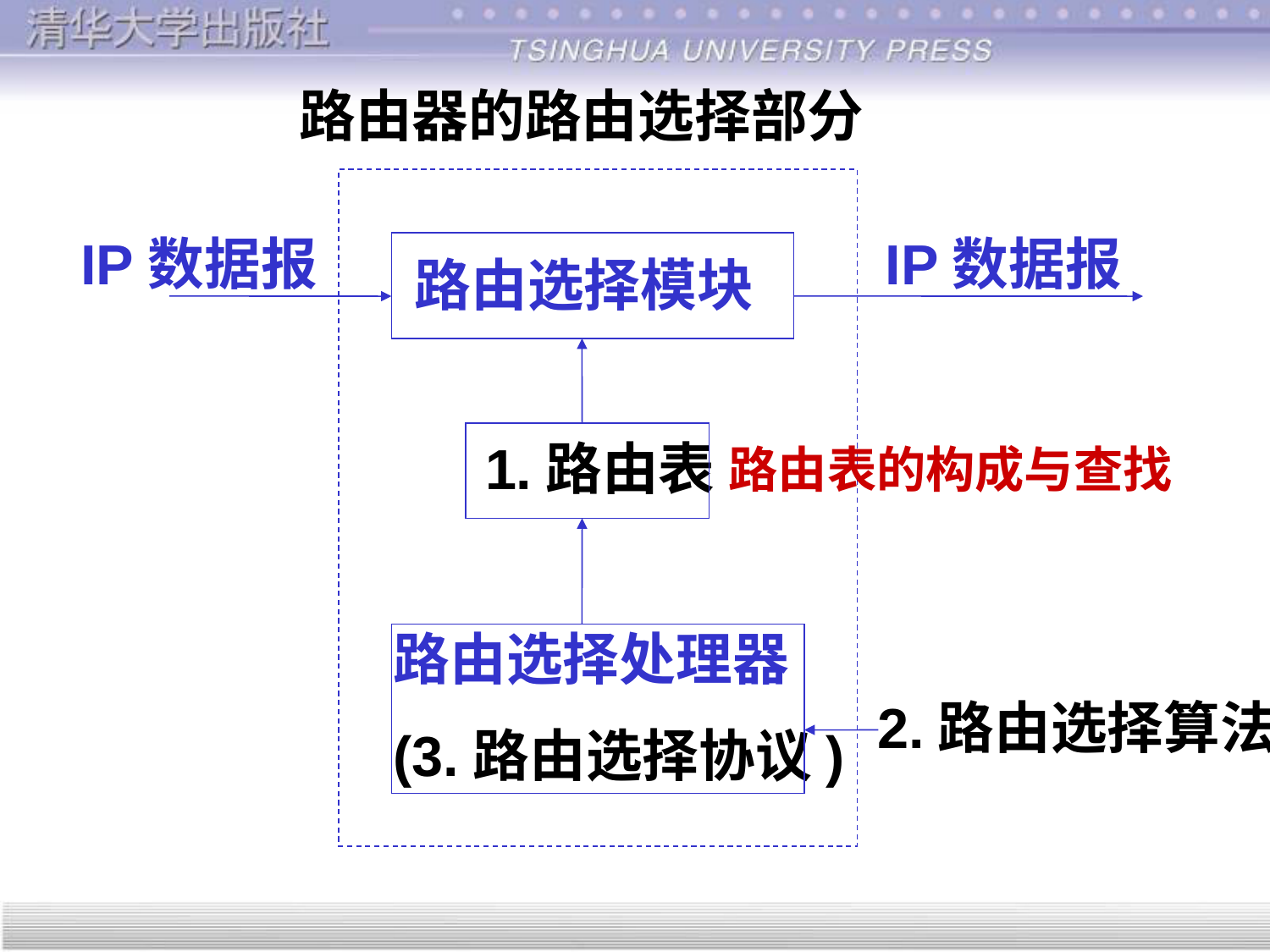

路由器的路由选择部分

 IP数据报
 IP数据报

路由选择模块

路由表的构成与查找
    1.路由表

路由选择处理器
(3.路由选择协议)

2.路由选择算法

2